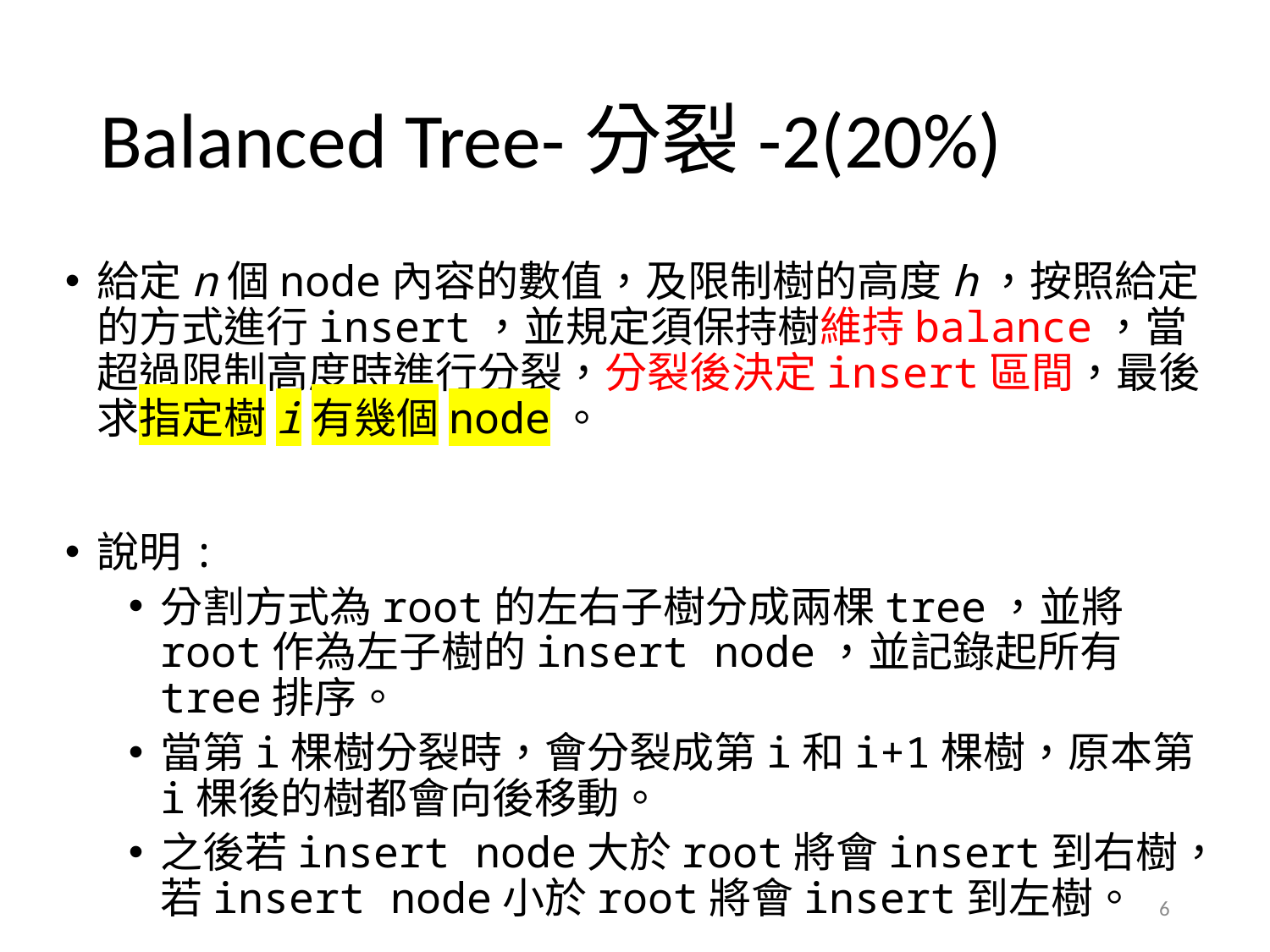

# Balanced Tree-分裂-2(20%)
給定n個node內容的數值，及限制樹的高度h，按照給定的方式進行insert，並規定須保持樹維持balance，當超過限制高度時進行分裂，分裂後決定insert區間，最後求指定樹i有幾個node。

說明:
分割方式為root的左右子樹分成兩棵tree，並將root作為左子樹的insert node，並記錄起所有tree排序。
當第i棵樹分裂時，會分裂成第i和i+1棵樹，原本第i棵後的樹都會向後移動。
之後若insert node大於root將會insert到右樹，若insert node小於root將會insert到左樹。
6